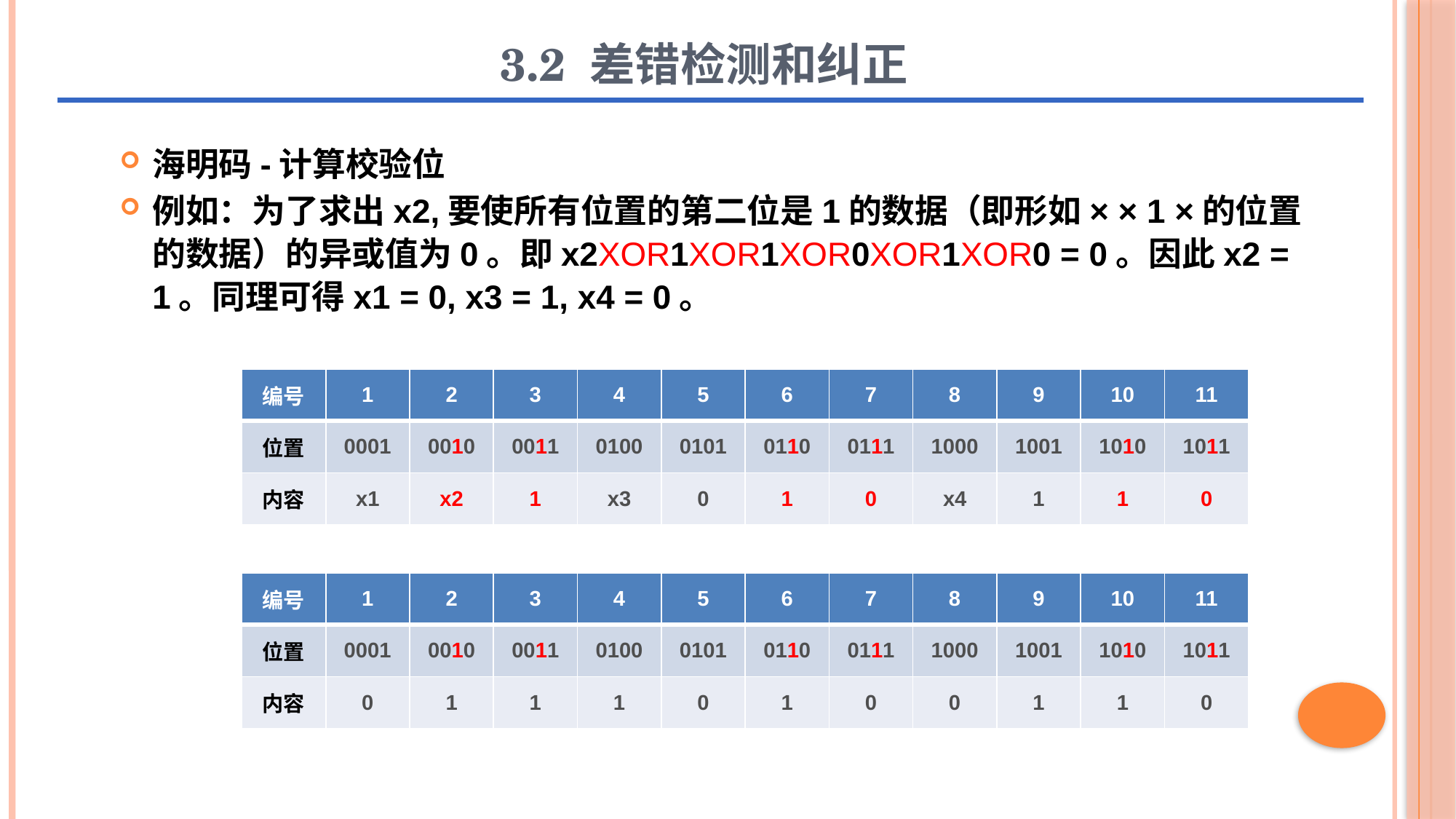

# 3.2 差错检测和纠正
海明码-计算校验位
例如：为了求出x2,要使所有位置的第二位是1的数据（即形如× × 1 ×的位置的数据）的异或值为0。即x2XOR1XOR1XOR0XOR1XOR0 = 0。因此x2 = 1。同理可得x1 = 0, x3 = 1, x4 = 0。
| 编号 | 1 | 2 | 3 | 4 | 5 | 6 | 7 | 8 | 9 | 10 | 11 |
| --- | --- | --- | --- | --- | --- | --- | --- | --- | --- | --- | --- |
| 位置 | 0001 | 0010 | 0011 | 0100 | 0101 | 0110 | 0111 | 1000 | 1001 | 1010 | 1011 |
| 内容 | x1 | x2 | 1 | x3 | 0 | 1 | 0 | x4 | 1 | 1 | 0 |
| 编号 | 1 | 2 | 3 | 4 | 5 | 6 | 7 | 8 | 9 | 10 | 11 |
| --- | --- | --- | --- | --- | --- | --- | --- | --- | --- | --- | --- |
| 位置 | 0001 | 0010 | 0011 | 0100 | 0101 | 0110 | 0111 | 1000 | 1001 | 1010 | 1011 |
| 内容 | 0 | 1 | 1 | 1 | 0 | 1 | 0 | 0 | 1 | 1 | 0 |